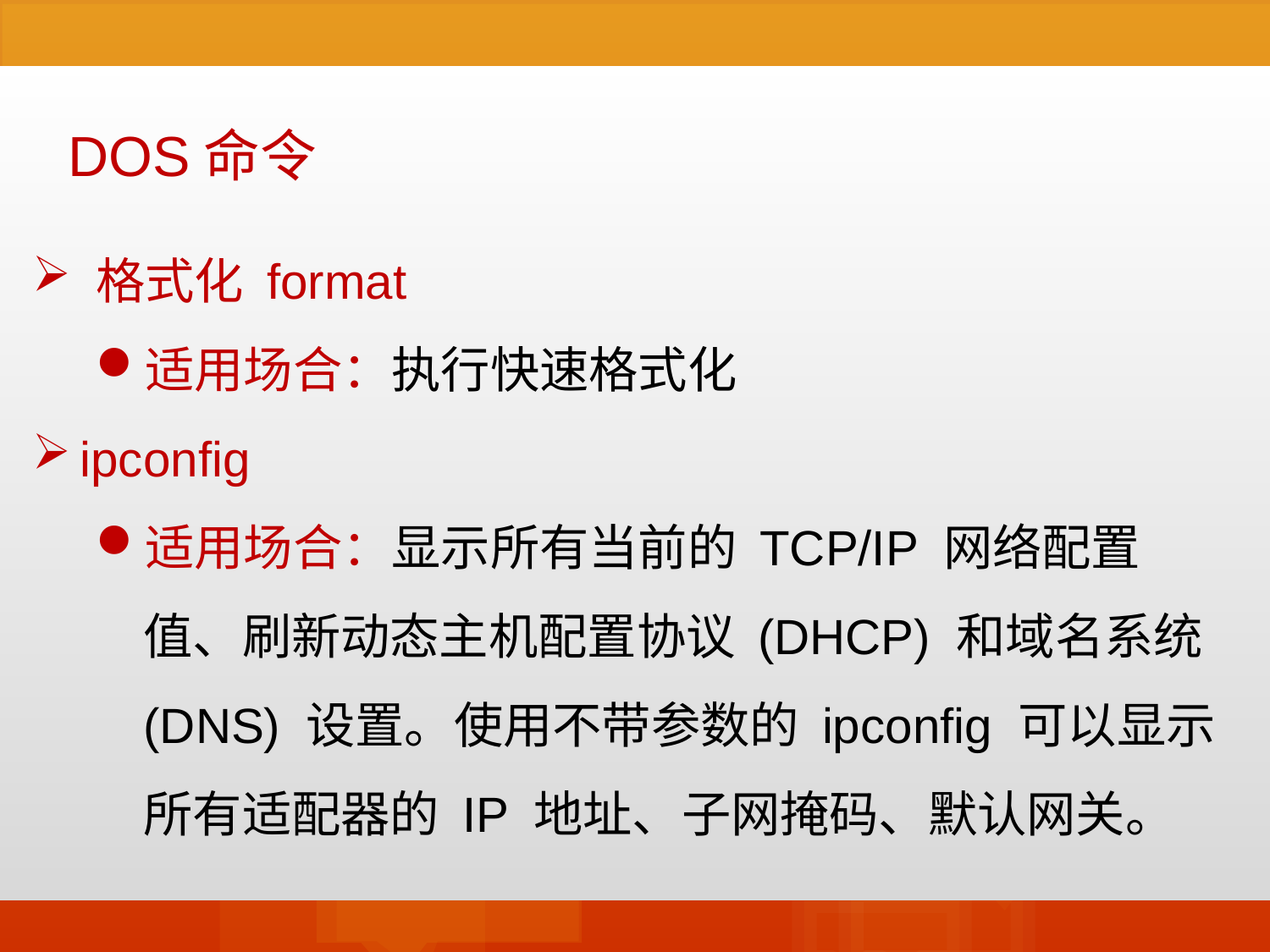

DOS命令
格式化 format
适用场合：执行快速格式化
ipconfig
适用场合：显示所有当前的 TCP/IP 网络配置值、刷新动态主机配置协议 (DHCP) 和域名系统 (DNS) 设置。使用不带参数的 ipconfig 可以显示所有适配器的 IP 地址、子网掩码、默认网关。